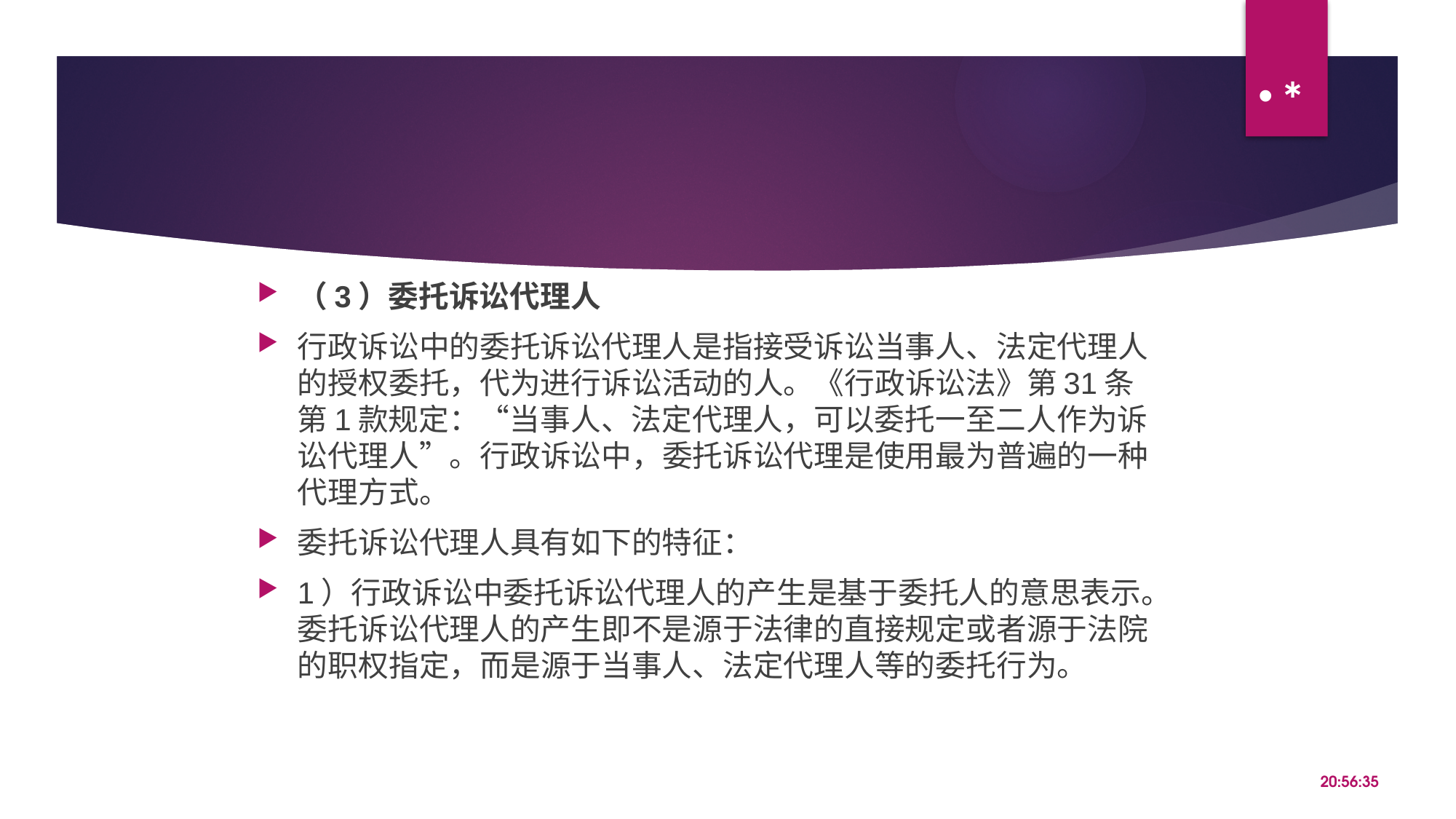

*
#
（3）委托诉讼代理人
行政诉讼中的委托诉讼代理人是指接受诉讼当事人、法定代理人的授权委托，代为进行诉讼活动的人。《行政诉讼法》第31条第1款规定：“当事人、法定代理人，可以委托一至二人作为诉讼代理人”。行政诉讼中，委托诉讼代理是使用最为普遍的一种代理方式。
委托诉讼代理人具有如下的特征：
1）行政诉讼中委托诉讼代理人的产生是基于委托人的意思表示。委托诉讼代理人的产生即不是源于法律的直接规定或者源于法院的职权指定，而是源于当事人、法定代理人等的委托行为。
20:56:35